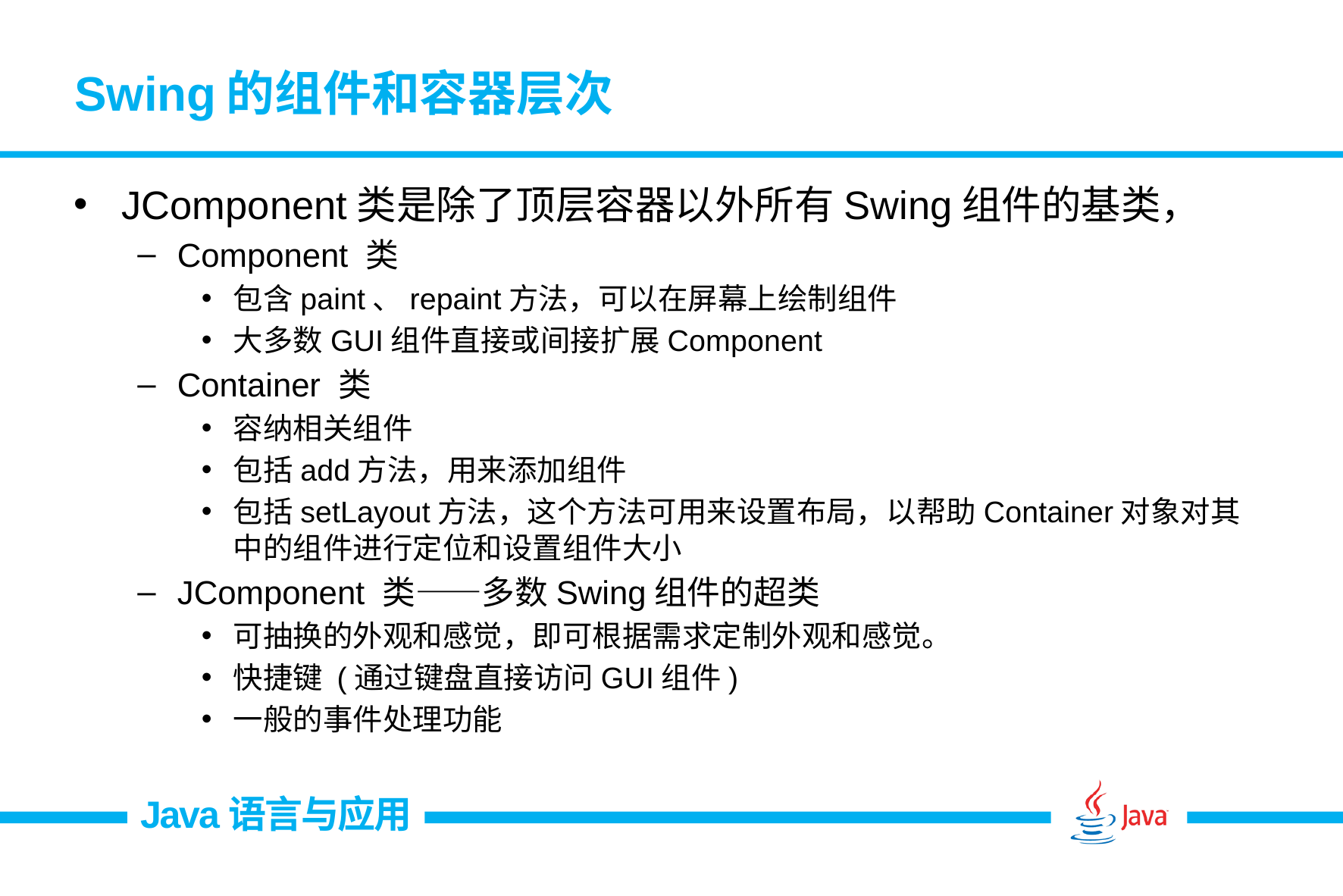

# Swing的组件和容器层次
JComponent类是除了顶层容器以外所有Swing组件的基类，
Component 类
包含paint、repaint方法，可以在屏幕上绘制组件
大多数GUI组件直接或间接扩展Component
Container 类
容纳相关组件
包括add方法，用来添加组件
包括setLayout方法，这个方法可用来设置布局，以帮助Container对象对其中的组件进行定位和设置组件大小
JComponent 类——多数Swing组件的超类
可抽换的外观和感觉，即可根据需求定制外观和感觉。
快捷键 (通过键盘直接访问GUI组件)
一般的事件处理功能